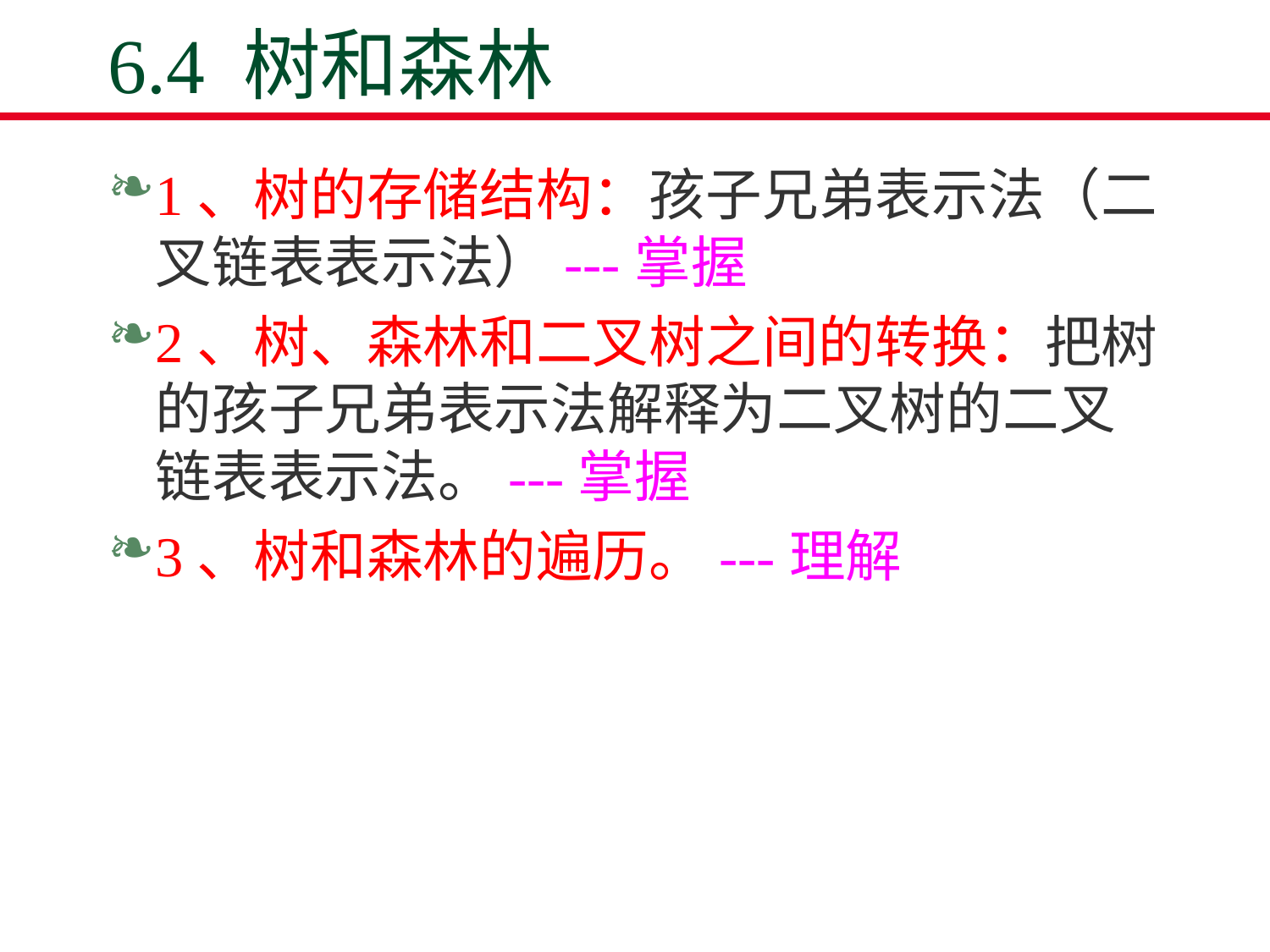

# 6.4 树和森林
1、树的存储结构：孩子兄弟表示法（二叉链表表示法）---掌握
2、树、森林和二叉树之间的转换：把树的孩子兄弟表示法解释为二叉树的二叉链表表示法。---掌握
3、树和森林的遍历。---理解